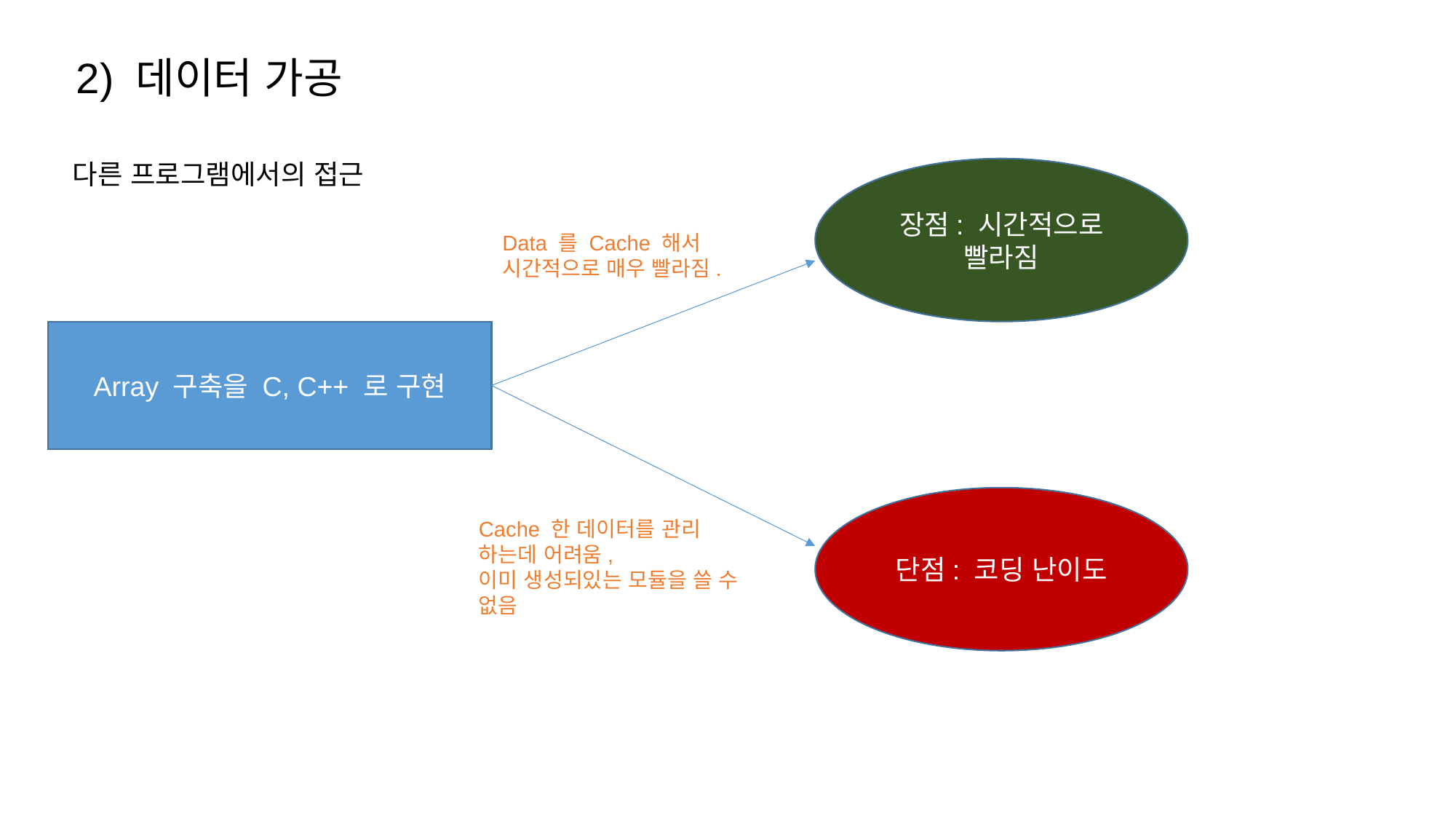

2) 데이터 가공
다른 프로그램에서의 접근
장점: 시간적으로 빨라짐
Data 를 Cache 해서
시간적으로 매우 빨라짐.

Array 구축을 C, C++ 로 구현
단점: 코딩 난이도
Cache 한 데이터를 관리 하는데 어려움,
이미 생성되있는 모듈을 쓸 수 없음